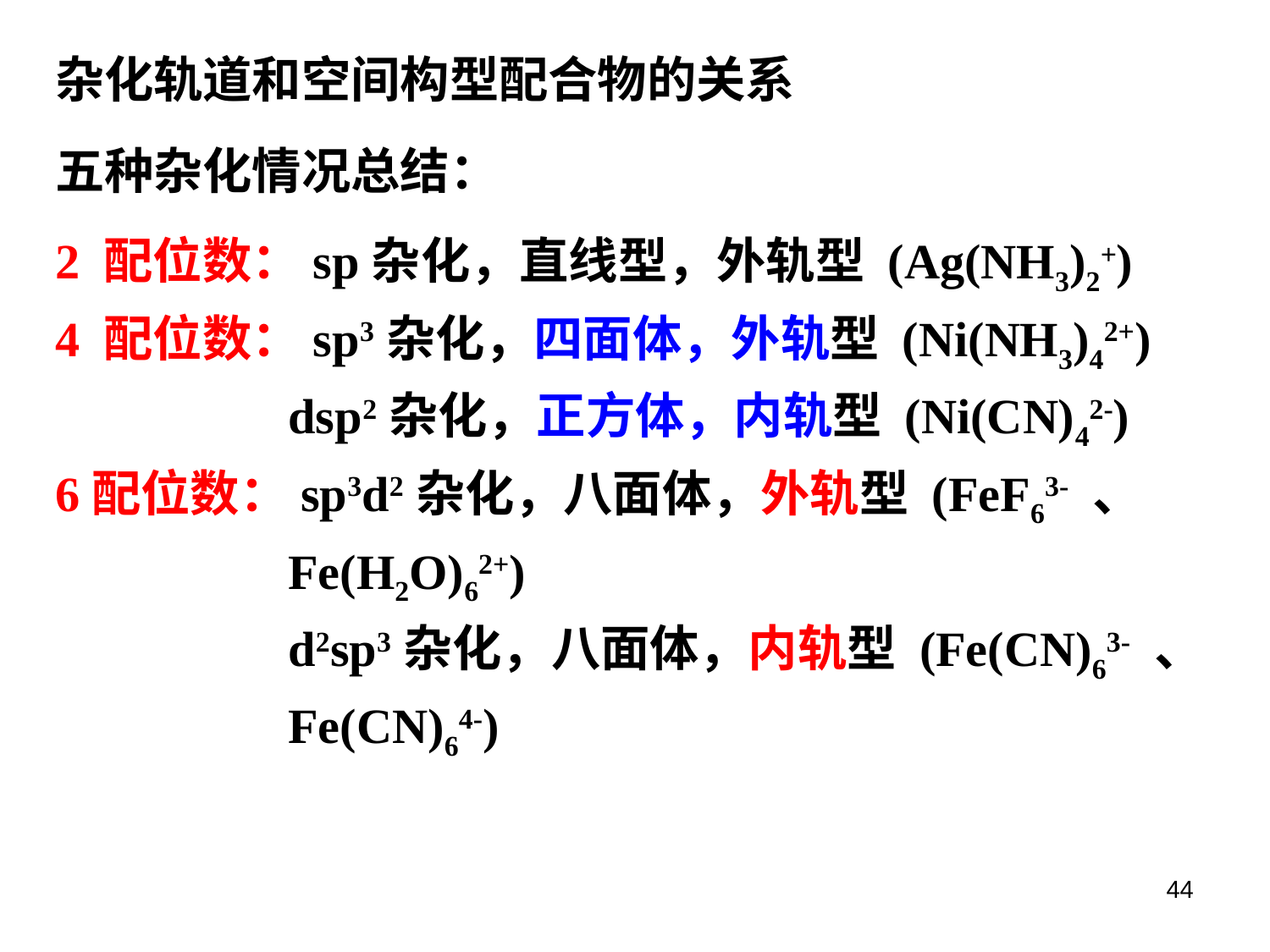

杂化轨道和空间构型配合物的关系
五种杂化情况总结：
2 配位数：sp杂化，直线型，外轨型 (Ag(NH3)2+)
4 配位数：sp3杂化，四面体，外轨型 (Ni(NH3)42+)
                   dsp2杂化，正方体，内轨型 (Ni(CN)42-)
6配位数：sp3d2杂化，八面体，外轨型 (FeF63- 、
                   Fe(H2O)62+)
                   d2sp3杂化，八面体，内轨型 (Fe(CN)63- 、
                   Fe(CN)64-)
44